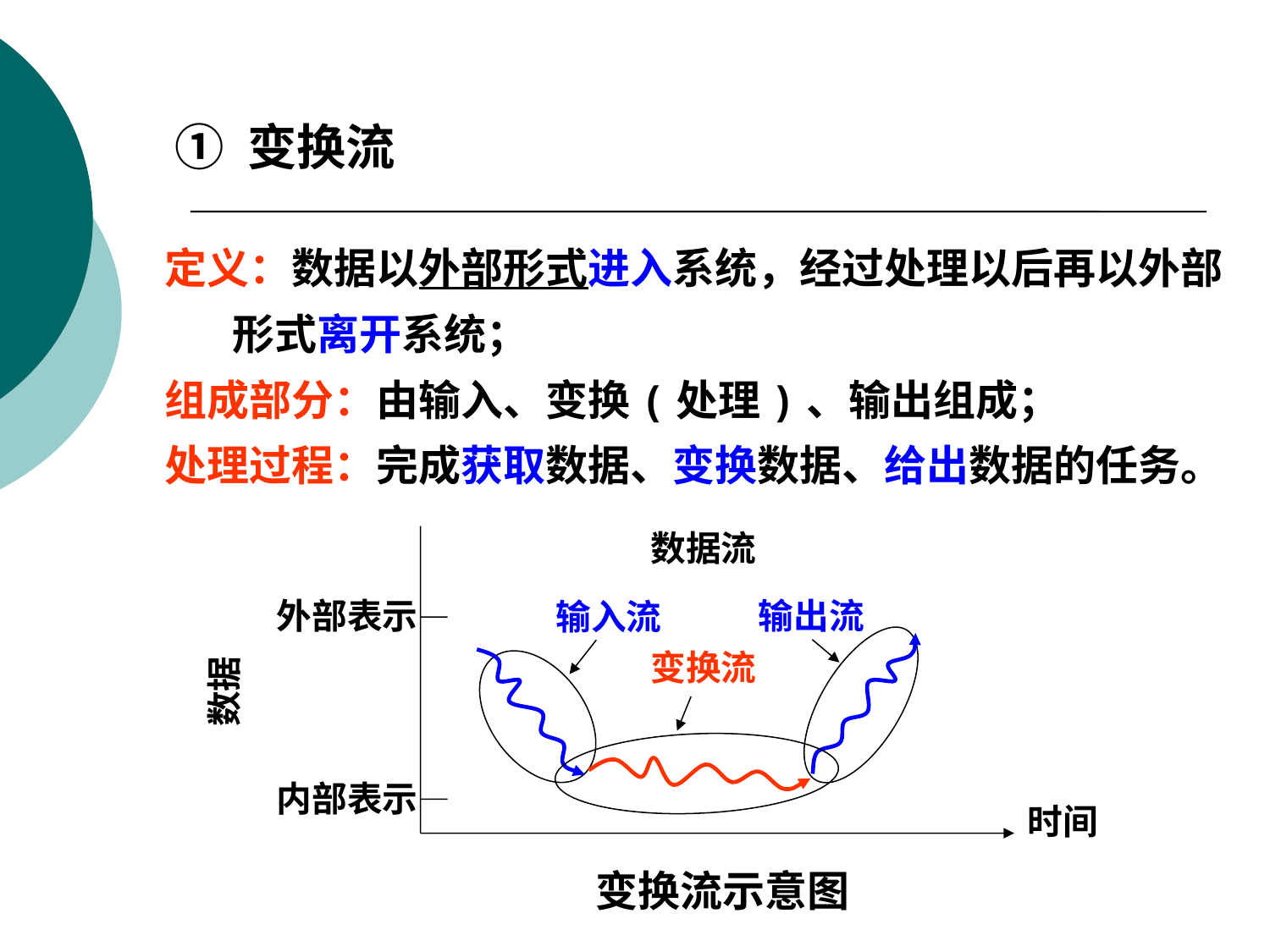

① 变换流
定义：数据以外部形式进入系统，经过处理以后再以外部
      形式离开系统；
组成部分：由输入、变换(处理)、输出组成；
处理过程：完成获取数据、变换数据、给出数据的任务。

数据流
外部表示
数据
内部表示
时间
变换流示意图
输出流

输入流

变换流